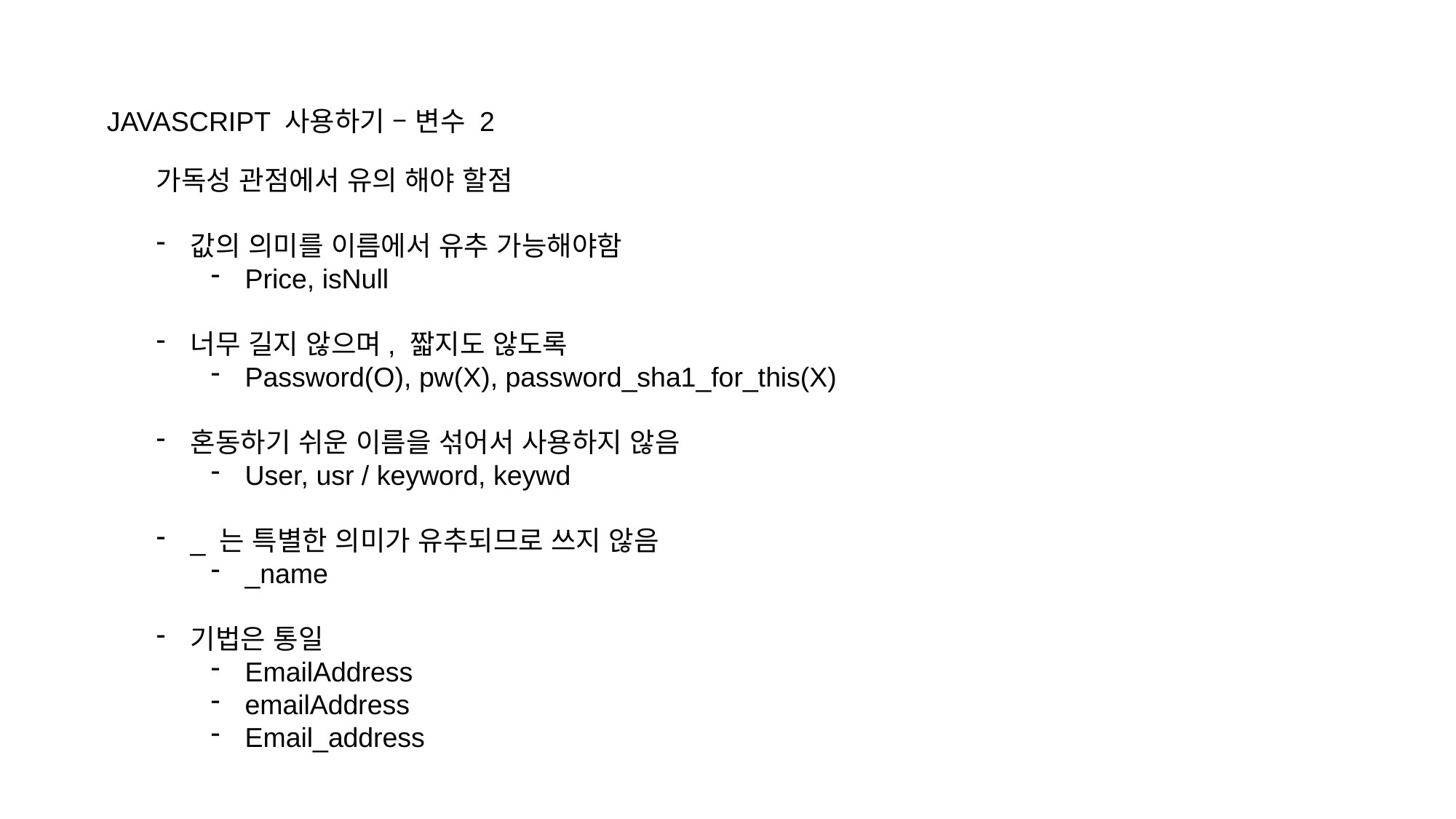

JAVASCRIPT 사용하기 – 변수 2
가독성 관점에서 유의 해야 할점

값의 의미를 이름에서 유추 가능해야함
Price, isNull

너무 길지 않으며, 짧지도 않도록
Password(O), pw(X), password_sha1_for_this(X)

혼동하기 쉬운 이름을 섞어서 사용하지 않음
User, usr / keyword, keywd

_ 는 특별한 의미가 유추되므로 쓰지 않음
_name

기법은 통일
EmailAddress
emailAddress
Email_address